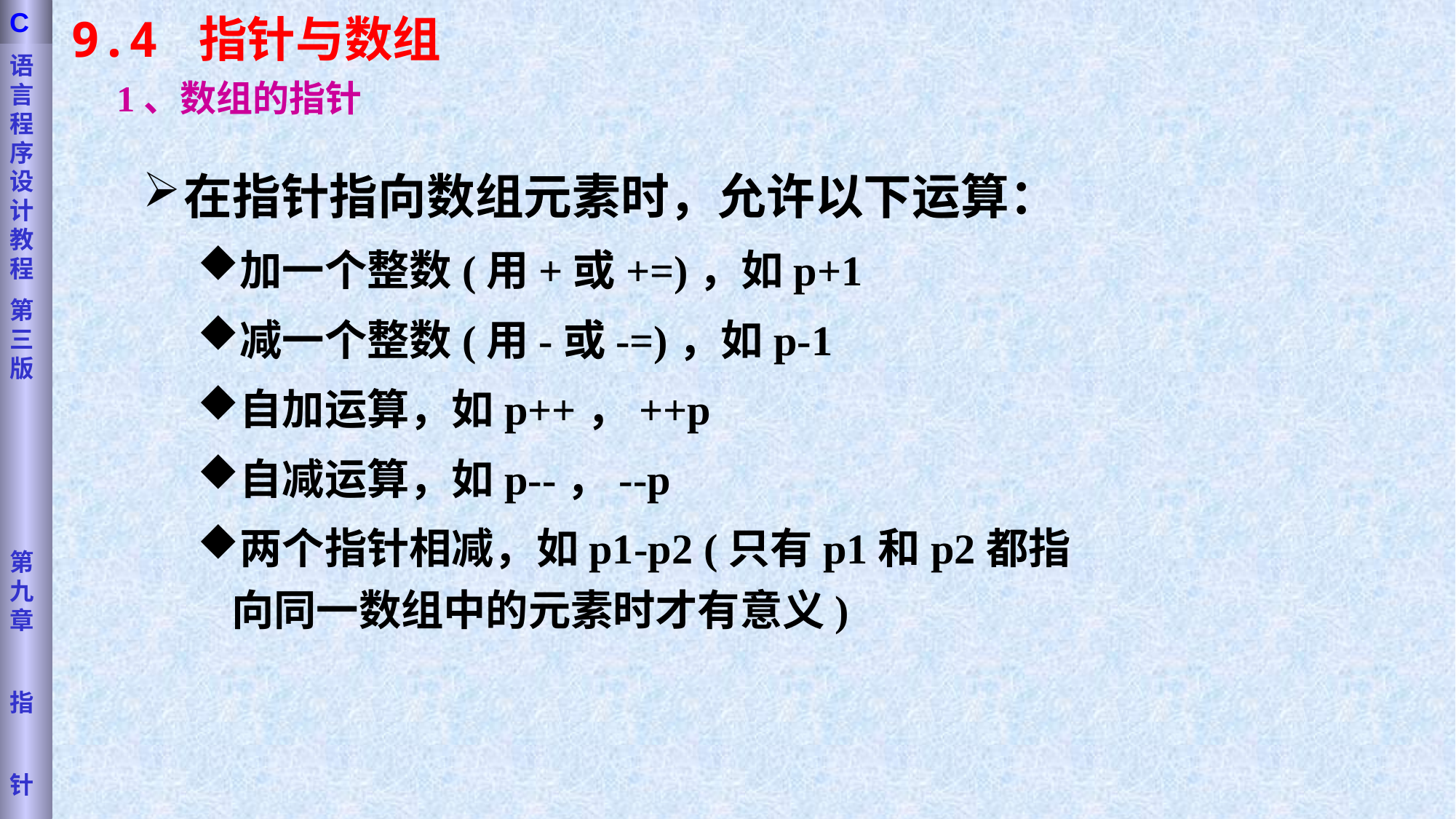

语言程序设计教程
第三版

第九章

指

针
C
9.4 指针与数组
1、数组的指针
在指针指向数组元素时，允许以下运算：
加一个整数(用+或+=)，如p+1
减一个整数(用-或-=)，如p-1
自加运算，如p++，++p
自减运算，如p--，--p
两个指针相减，如p1-p2 (只有p1和p2都指向同一数组中的元素时才有意义)